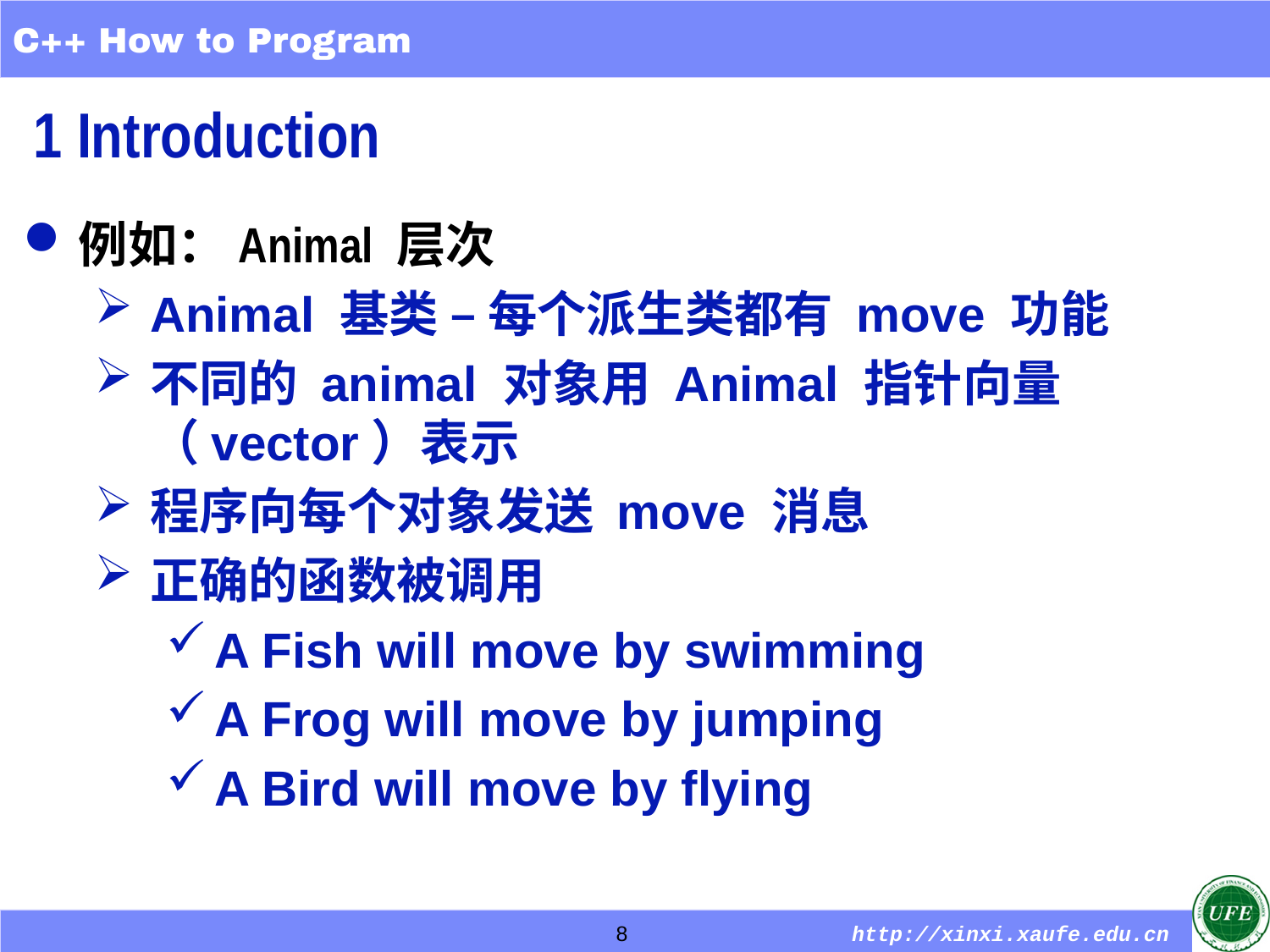

1 Introduction
例如：Animal 层次
Animal 基类 – 每个派生类都有 move 功能
不同的 animal 对象用 Animal 指针向量（vector）表示
程序向每个对象发送 move 消息
正确的函数被调用
A Fish will move by swimming
A Frog will move by jumping
A Bird will move by flying
8